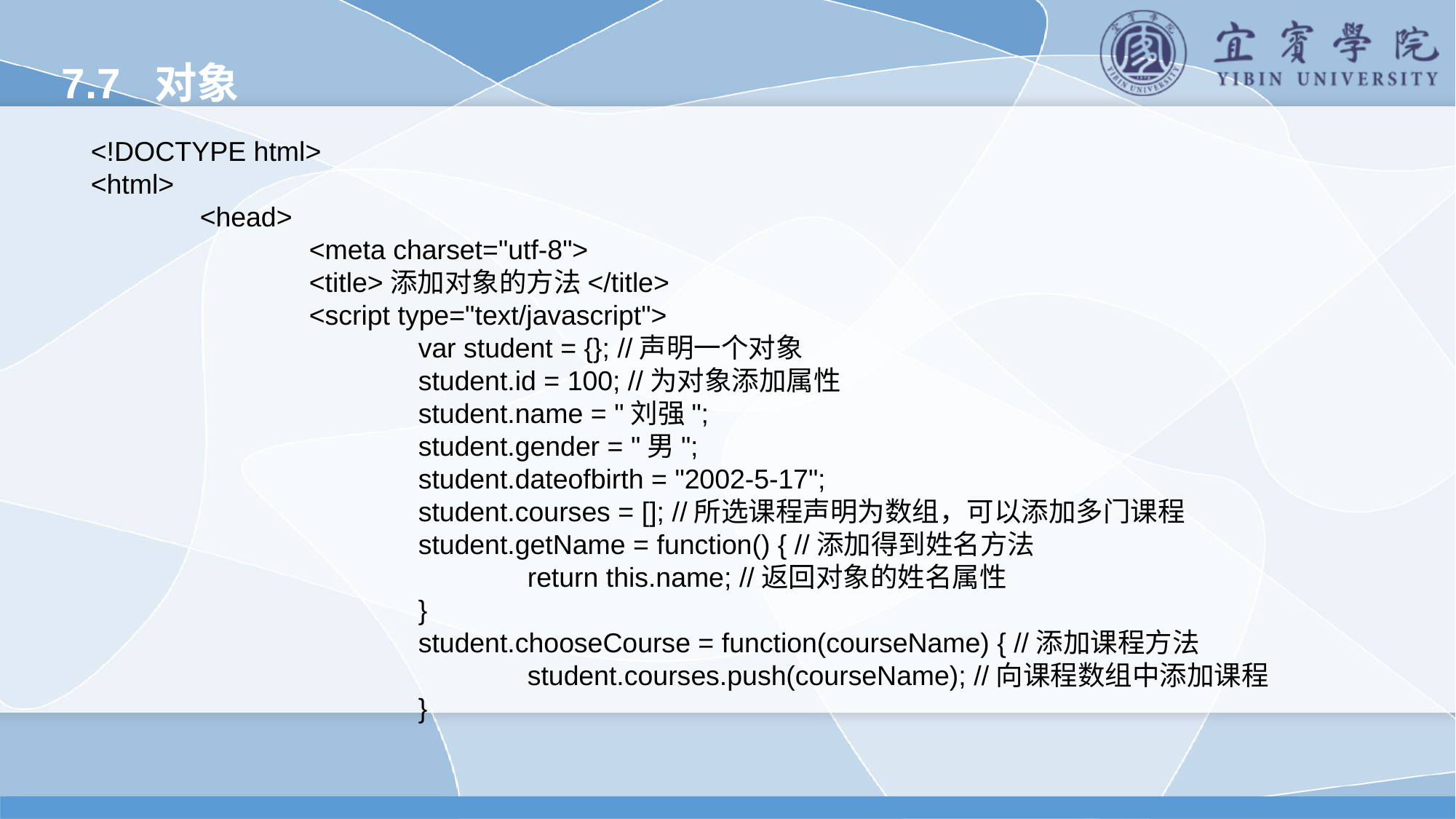

7.7  对象
<!DOCTYPE html>
<html>
	<head>
		<meta charset="utf-8">
		<title>添加对象的方法</title>
		<script type="text/javascript">
			var student = {}; //声明一个对象
			student.id = 100; //为对象添加属性
			student.name = "刘强";
			student.gender = "男";
			student.dateofbirth = "2002-5-17";
			student.courses = []; //所选课程声明为数组，可以添加多门课程
			student.getName = function() { //添加得到姓名方法
				return this.name; //返回对象的姓名属性
			}
			student.chooseCourse = function(courseName) { //添加课程方法
				student.courses.push(courseName); //向课程数组中添加课程
			}